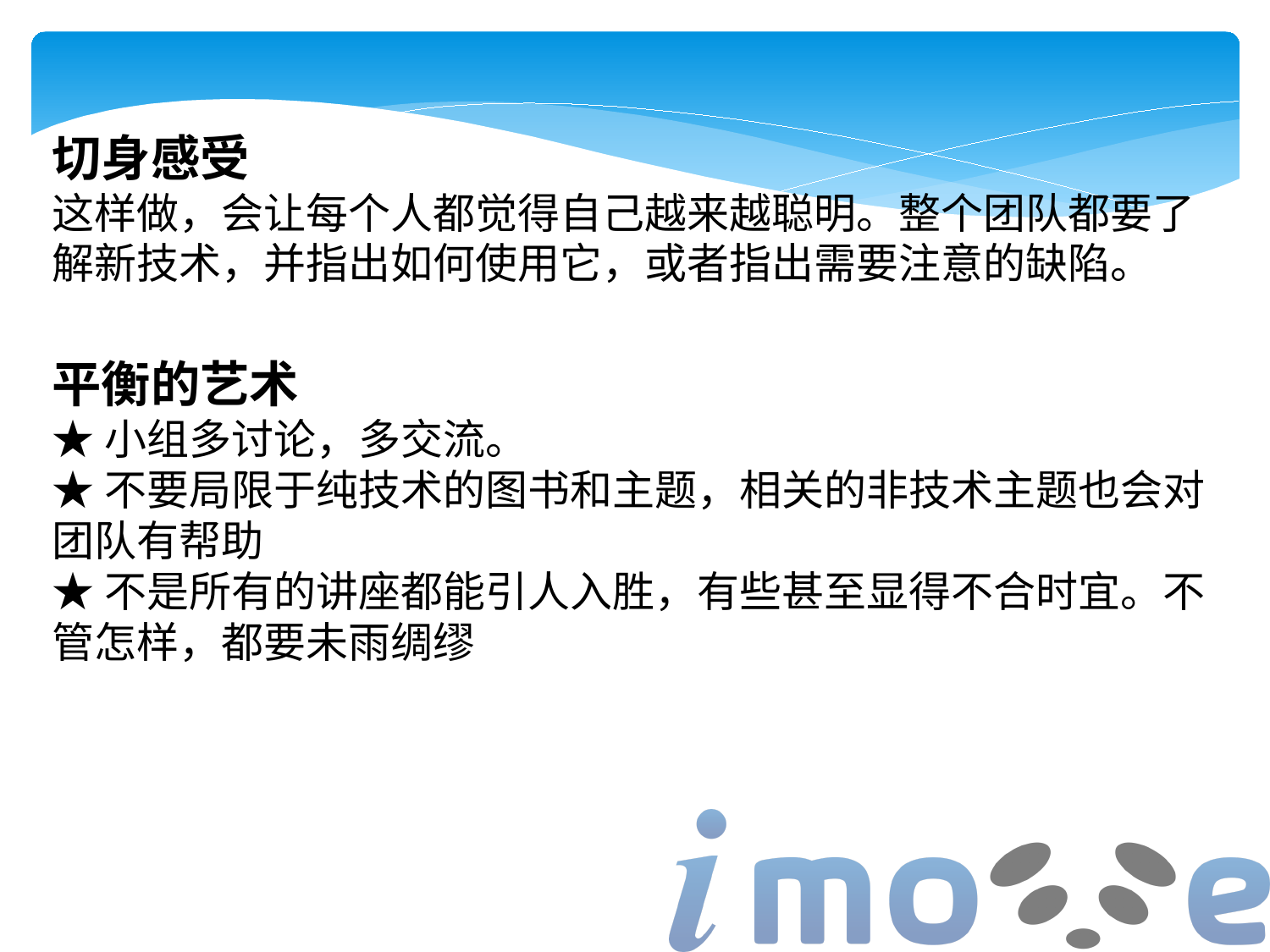

切身感受
这样做，会让每个人都觉得自己越来越聪明。整个团队都要了解新技术，并指出如何使用它，或者指出需要注意的缺陷。
平衡的艺术
★小组多讨论，多交流。
★不要局限于纯技术的图书和主题，相关的非技术主题也会对团队有帮助
★不是所有的讲座都能引人入胜，有些甚至显得不合时宜。不管怎样，都要未雨绸缪